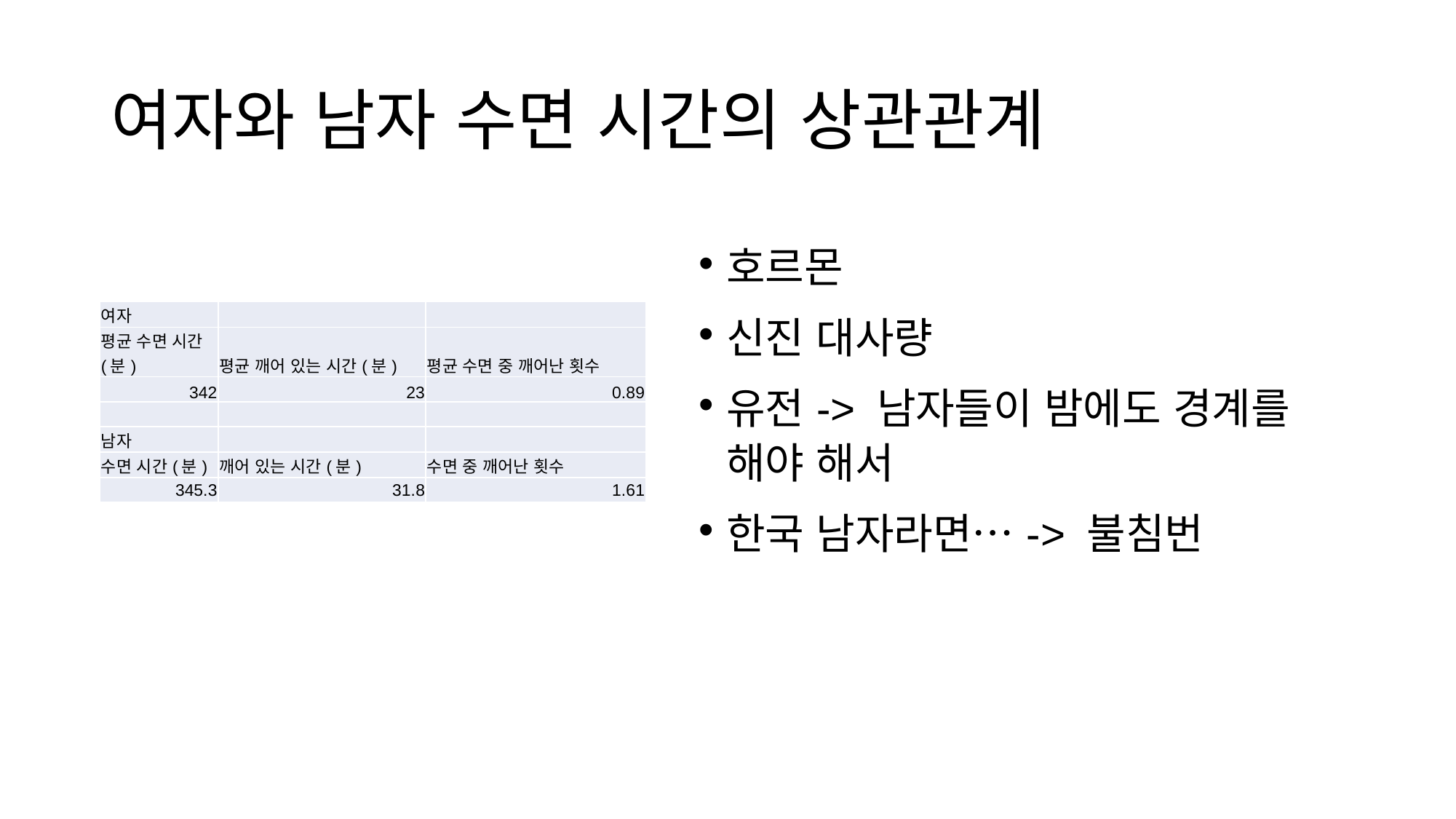

# 여자와 남자 수면 시간의 상관관계
호르몬
신진 대사량
유전-> 남자들이 밤에도 경계를 해야 해서
한국 남자라면…-> 불침번
| 여자 |  |  |
| --- | --- | --- |
| 평균 수면 시간(분) | 평균 깨어 있는 시간(분) | 평균 수면 중 깨어난 횟수 |
| 342 | 23 | 0.89 |
|  |  |  |
| 남자 |  |  |
| 수면 시간(분) | 깨어 있는 시간(분) | 수면 중 깨어난 횟수 |
| 345.3 | 31.8 | 1.61 |